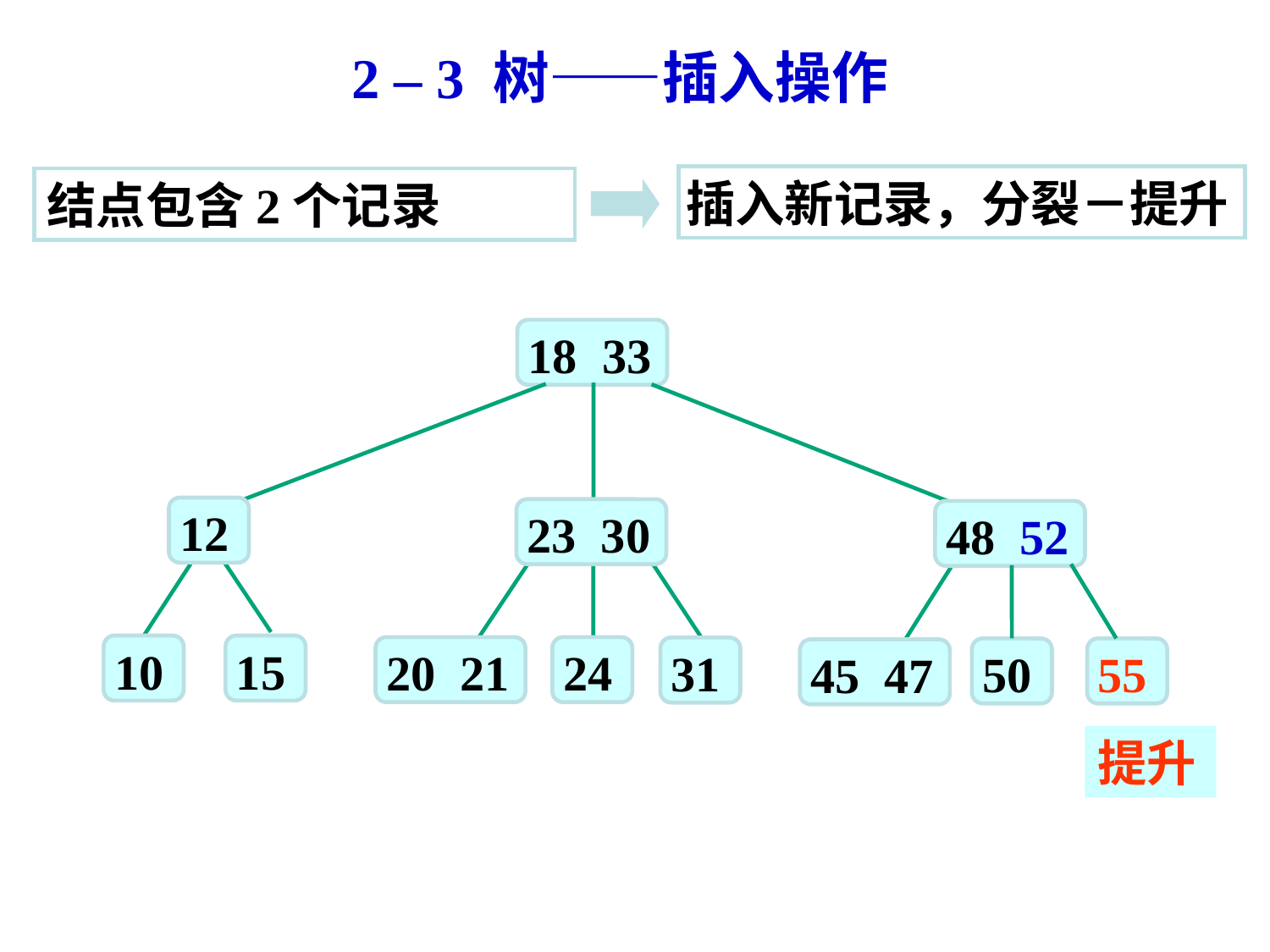

2 – 3 树——插入操作
插入新记录，分裂－提升
结点包含2个记录

18  33

12
23  30
48  52

10
15
20  21
24
31
50
55
45  47
提升